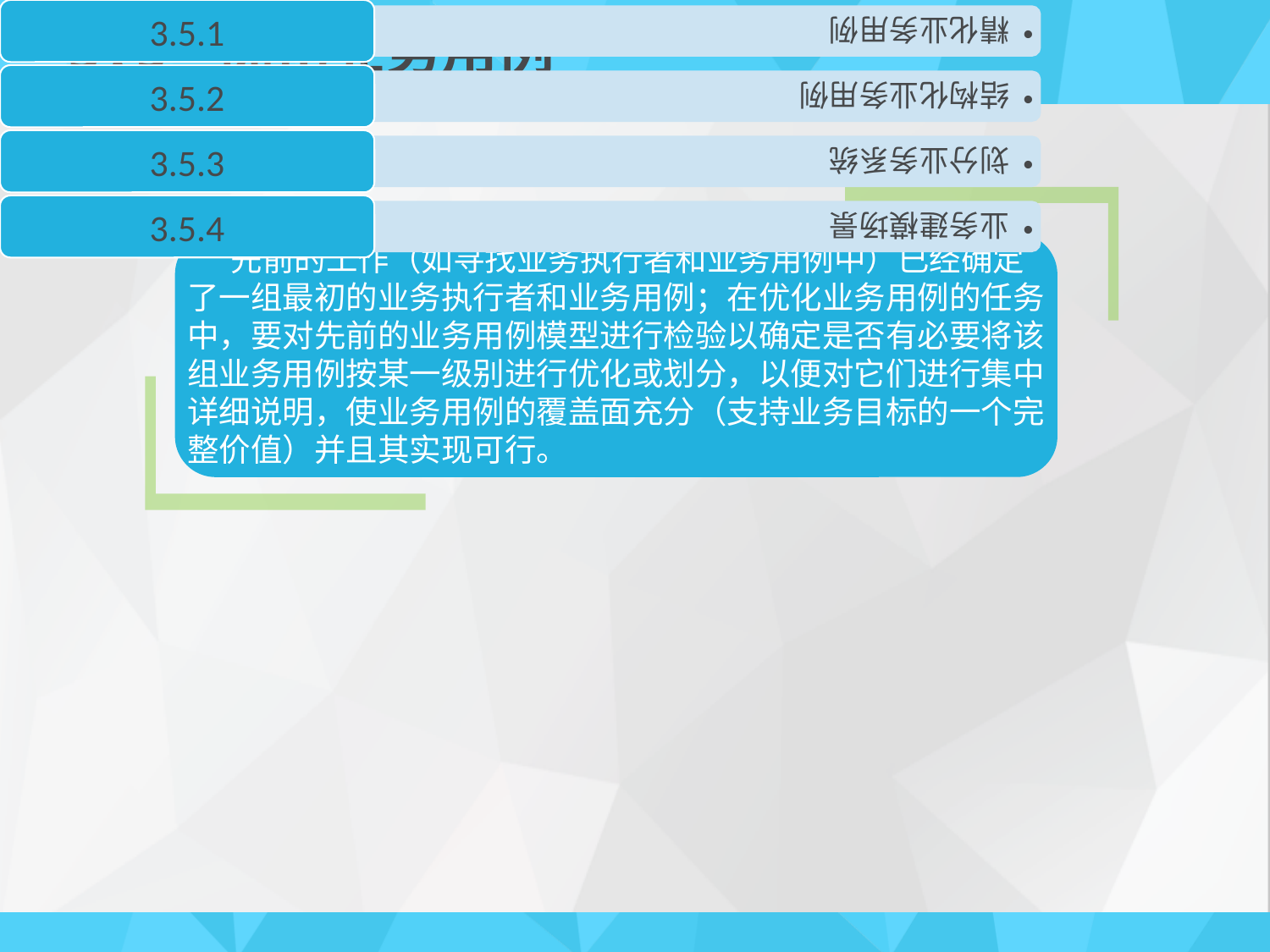

# 3.5 优化业务用例

     先前的工作（如寻找业务执行者和业务用例中）已经确定了一组最初的业务执行者和业务用例；在优化业务用例的任务中，要对先前的业务用例模型进行检验以确定是否有必要将该组业务用例按某一级别进行优化或划分，以便对它们进行集中详细说明，使业务用例的覆盖面充分（支持业务目标的一个完整价值）并且其实现可行。

精化业务用例
3.5.1
结构化业务用例
3.5.2
划分业务系统
3.5.3
业务建模场景
3.5.4